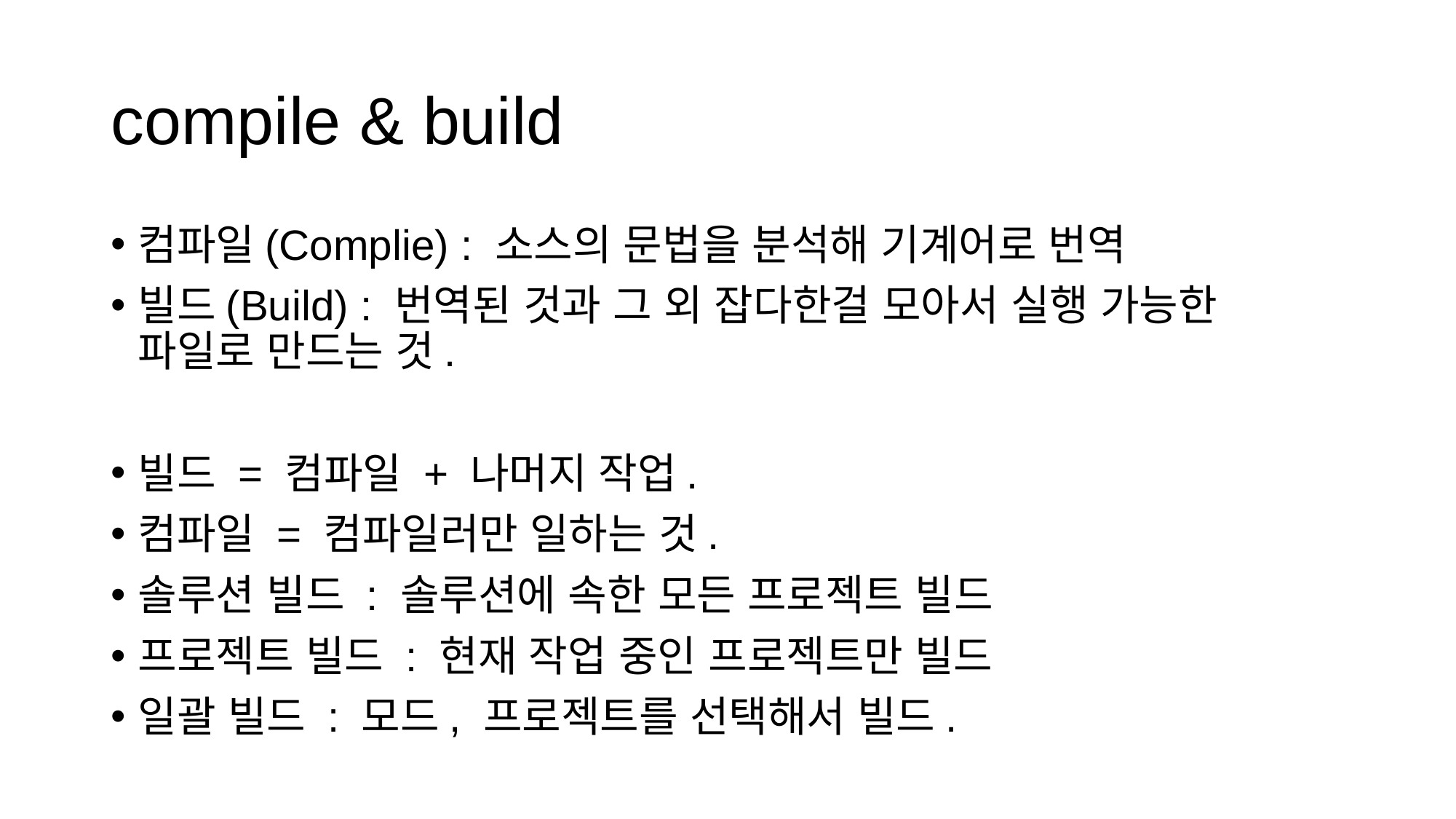

# compile & build
컴파일(Complie) : 소스의 문법을 분석해 기계어로 번역
빌드(Build) : 번역된 것과 그 외 잡다한걸 모아서 실행 가능한 파일로 만드는 것.

빌드 = 컴파일 + 나머지 작업.
컴파일 = 컴파일러만 일하는 것.
솔루션 빌드 : 솔루션에 속한 모든 프로젝트 빌드
프로젝트 빌드 : 현재 작업 중인 프로젝트만 빌드
일괄 빌드 : 모드, 프로젝트를 선택해서 빌드.